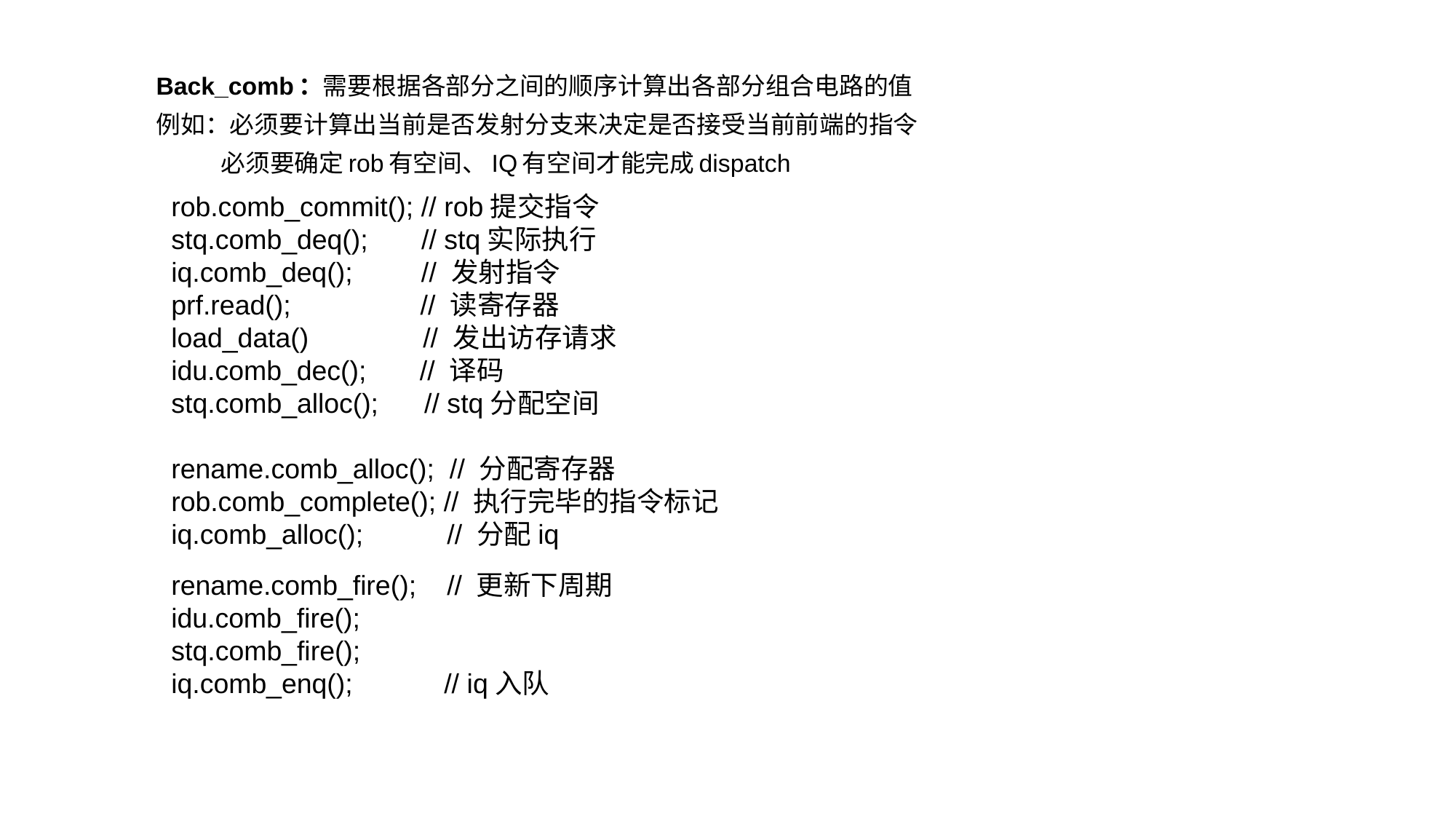

Back_comb：需要根据各部分之间的顺序计算出各部分组合电路的值
例如：必须要计算出当前是否发射分支来决定是否接受当前前端的指令
           必须要确定rob有空间、IQ有空间才能完成dispatch

  rob.comb_commit(); // rob提交指令
  stq.comb_deq();       // stq实际执行
  iq.comb_deq();         // 发射指令
  prf.read();                 // 读寄存器
  load_data()               // 发出访存请求
  idu.comb_dec();       // 译码
  stq.comb_alloc();      // stq分配空间

  rename.comb_alloc();  // 分配寄存器
  rob.comb_complete(); // 执行完毕的指令标记
  iq.comb_alloc();           // 分配iq

  rename.comb_fire();    // 更新下周期
  idu.comb_fire();
  stq.comb_fire();
  iq.comb_enq();            // iq入队